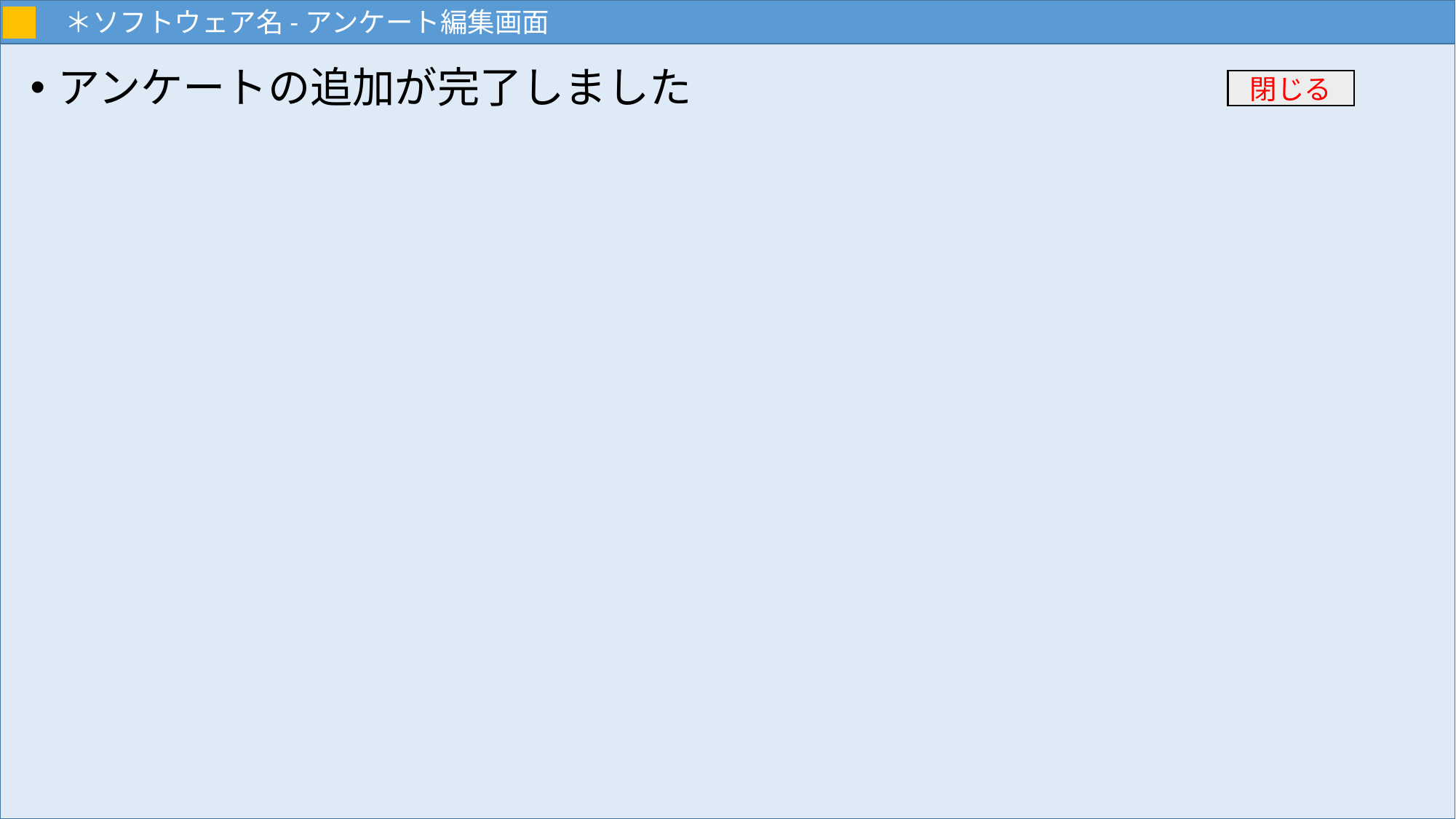

＊ソフトウェア名-アンケート編集画面

アンケートの追加が完了しました
閉じる